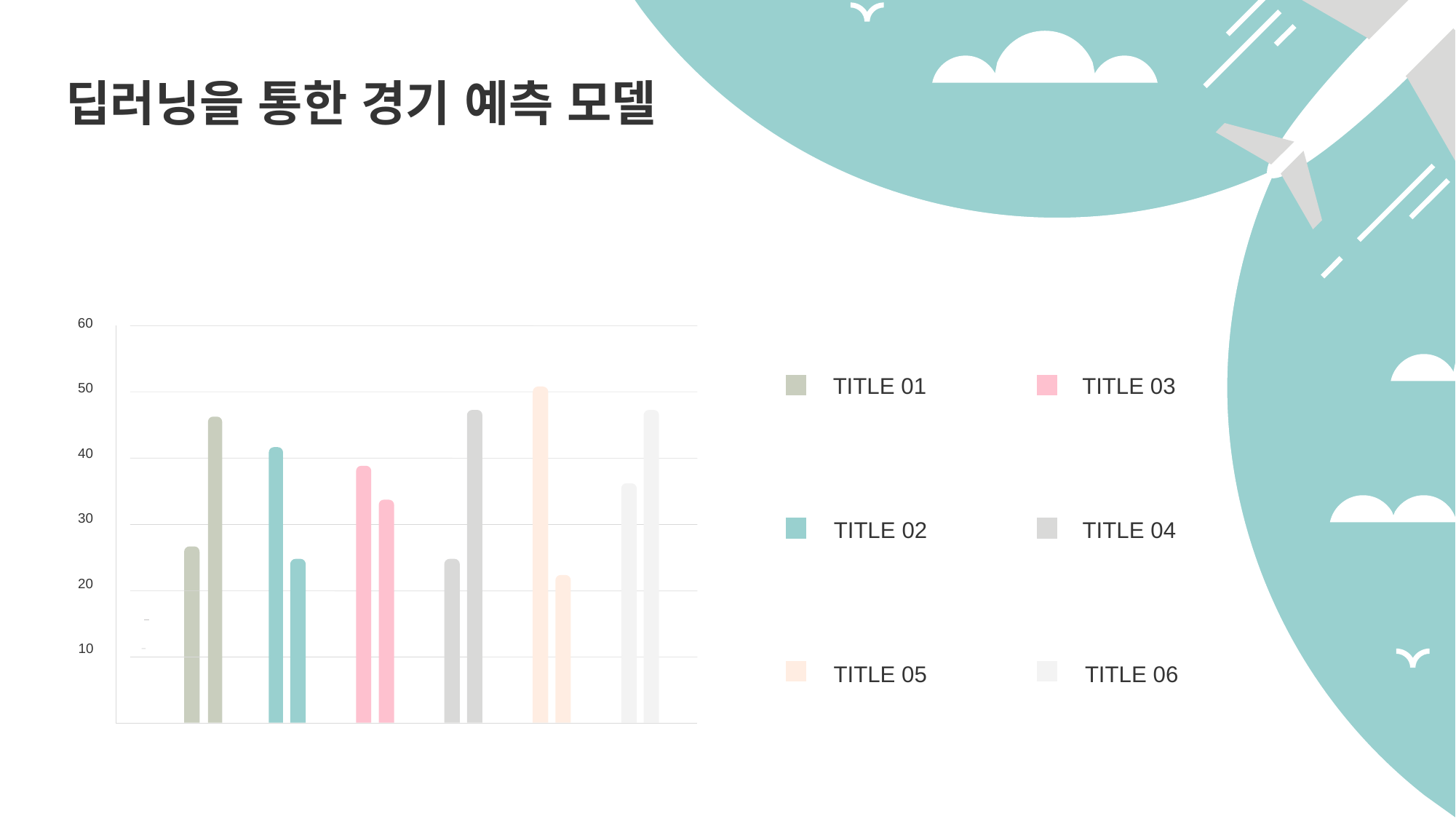

딥러닝을 통한 경기 예측 모델
60

TITLE 01
TITLE 03
50

40

30
TITLE 02
TITLE 04

20

10
TITLE 05
TITLE 06